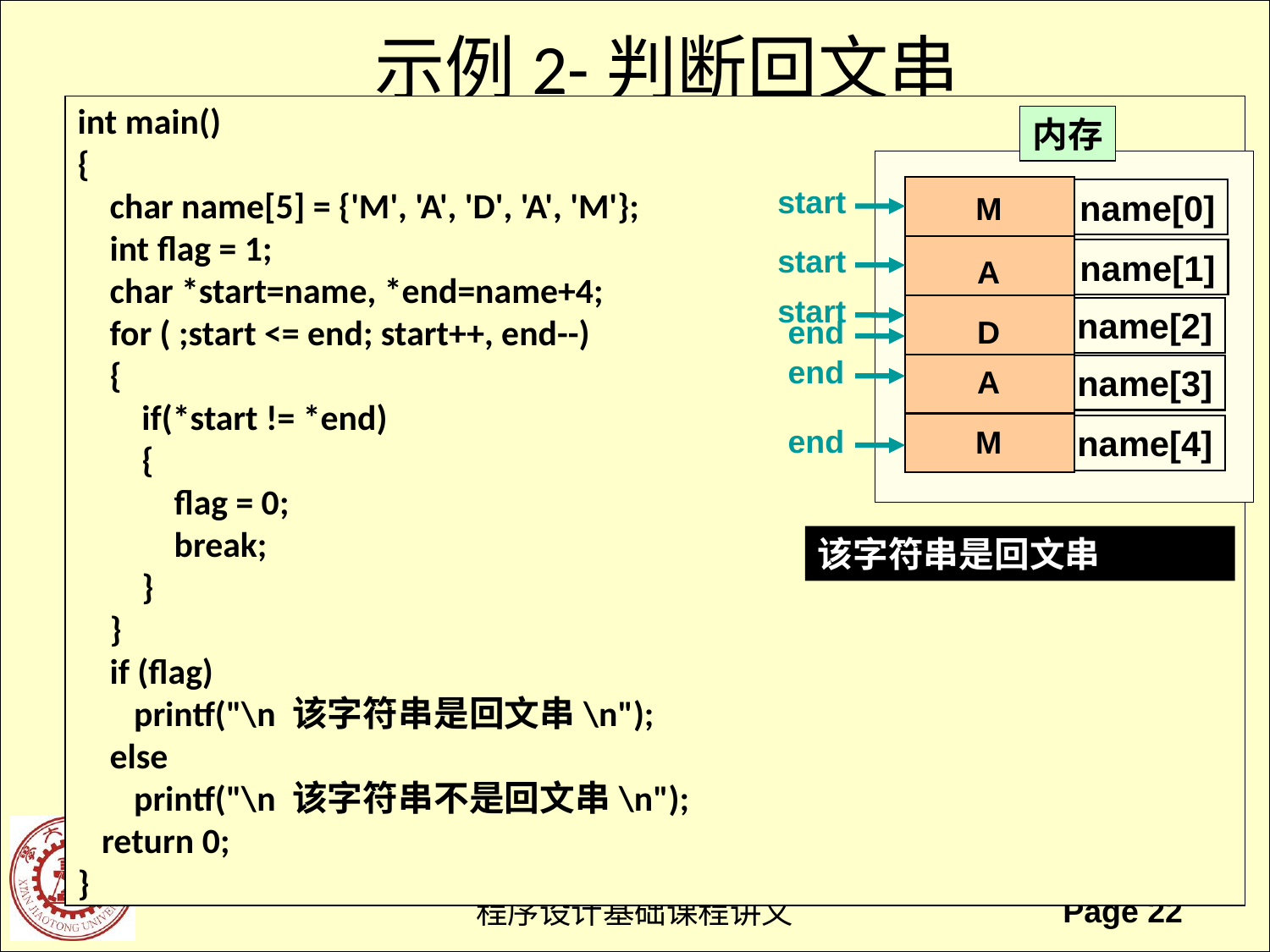

# 示例2-判断回文串
int main()
{
    char name[5] = {'M', 'A', 'D', 'A', 'M'};
    int flag = 1;
    char *start=name, *end=name+4;
    for ( ;start <= end; start++, end--)
    {
        if(*start != *end)
        {
            flag = 0;
            break;
        }
    }
    if (flag)
       printf("\n 该字符串是回文串\n");
    else
       printf("\n 该字符串不是回文串\n");
   return 0;
}
内存

start

M
A
D
A
M
name[0]
name[1]
name[2]
name[3]
name[4]
start

start

end

end

end

该字符串是回文串